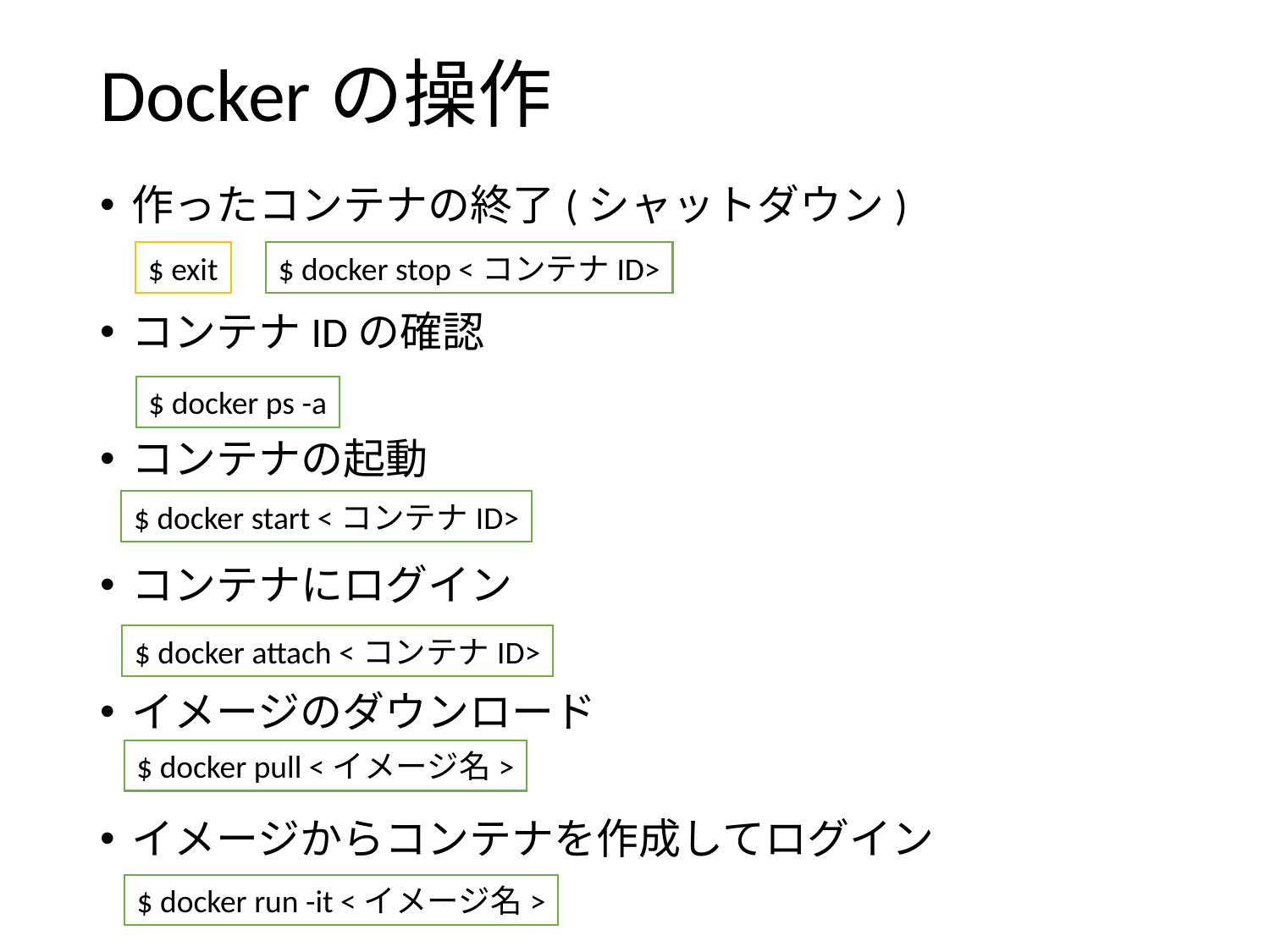

# Dockerの操作
作ったコンテナの終了(シャットダウン)

コンテナIDの確認

コンテナの起動

コンテナにログイン

イメージのダウンロード

イメージからコンテナを作成してログイン
$ exit
$ docker stop <コンテナID>
$ docker ps -a
$ docker start <コンテナID>
$ docker attach <コンテナID>
$ docker pull <イメージ名>
$ docker run -it <イメージ名>